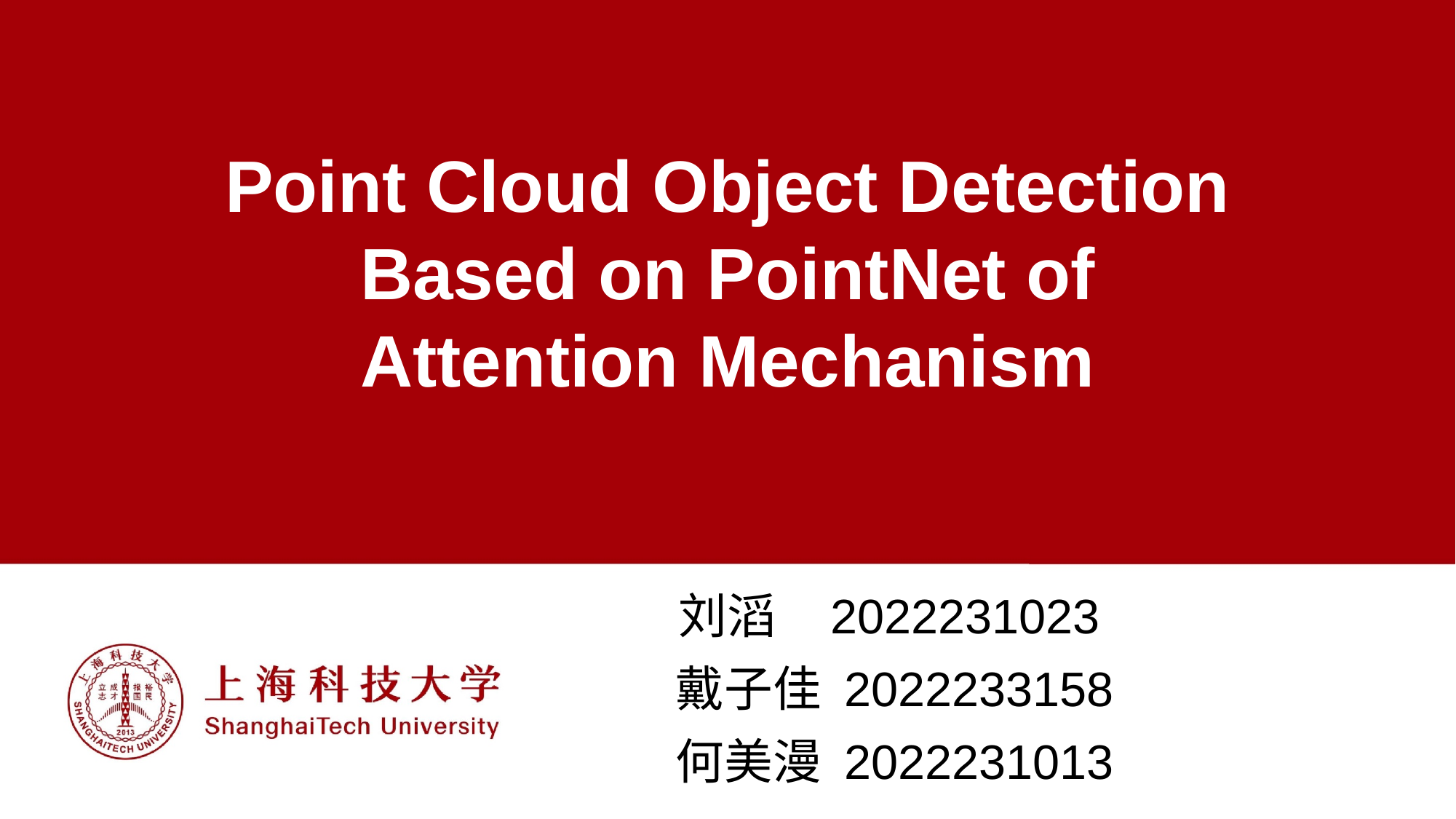

Point Cloud Object Detection Based on PointNet of Attention Mechanism
刘滔    2022231023
戴子佳 2022233158
何美漫 2022231013